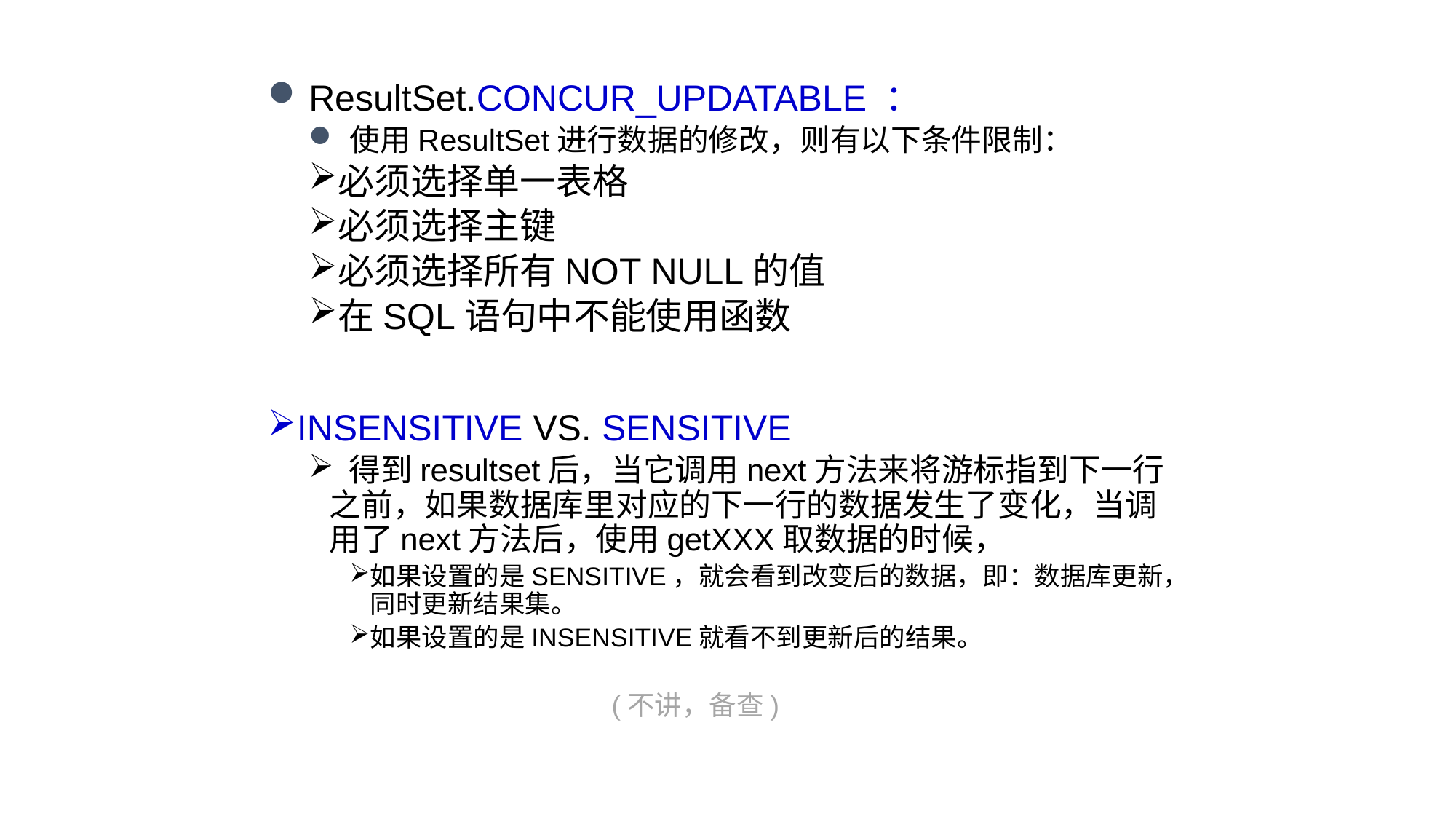

ResultSet.CONCUR_UPDATABLE ：
使用ResultSet进行数据的修改，则有以下条件限制：
必须选择单一表格
必须选择主键
必须选择所有NOT NULL的值
在SQL语句中不能使用函数

INSENSITIVE VS. SENSITIVE
 得到resultset后，当它调用next方法来将游标指到下一行之前，如果数据库里对应的下一行的数据发生了变化，当调用了next方法后，使用getXXX取数据的时候，
如果设置的是SENSITIVE，就会看到改变后的数据，即：数据库更新，同时更新结果集。
如果设置的是INSENSITIVE就看不到更新后的结果。

(不讲，备查)
37